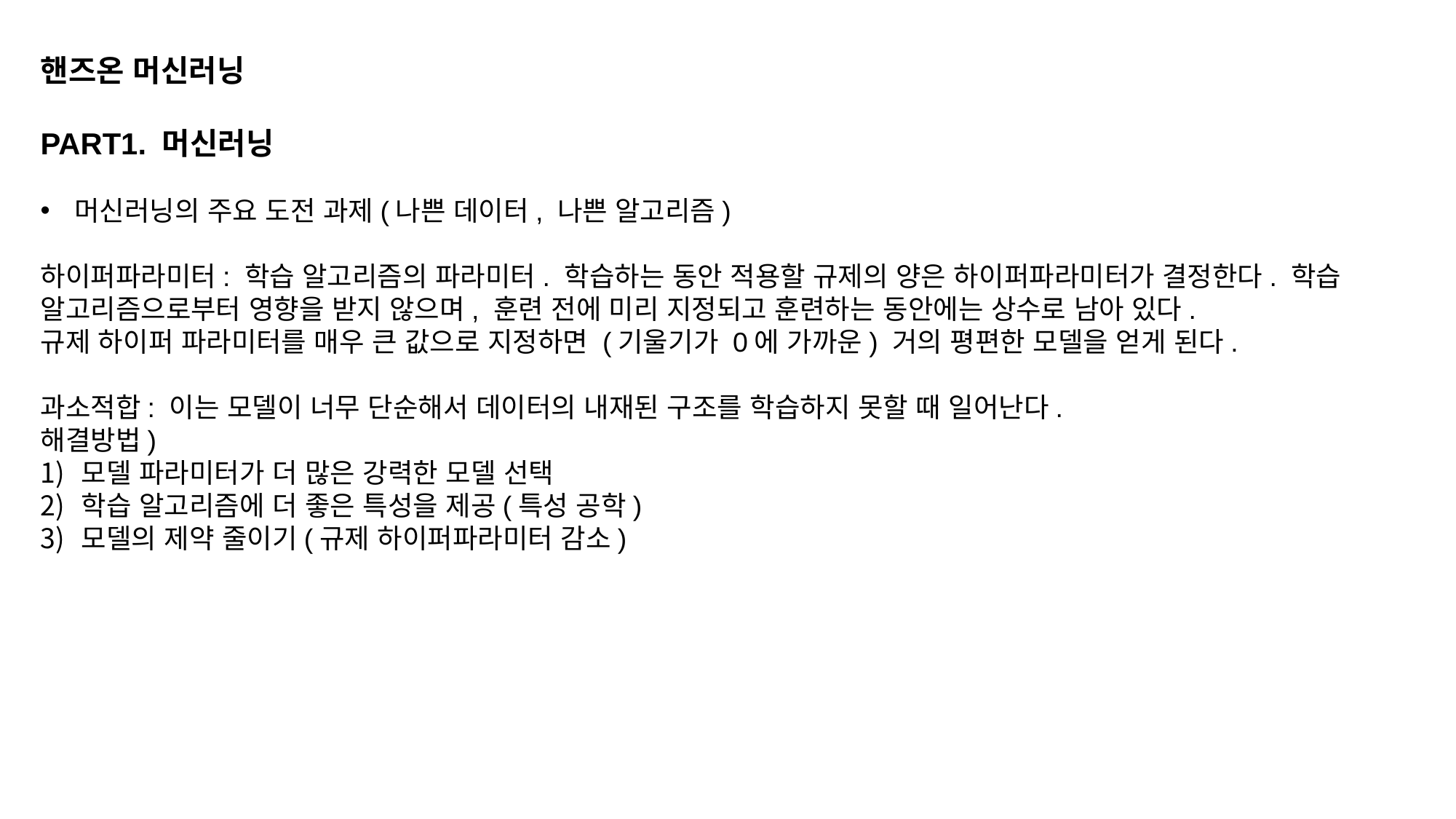

핸즈온 머신러닝

PART1. 머신러닝

머신러닝의 주요 도전 과제(나쁜 데이터, 나쁜 알고리즘)

하이퍼파라미터: 학습 알고리즘의 파라미터. 학습하는 동안 적용할 규제의 양은 하이퍼파라미터가 결정한다. 학습 알고리즘으로부터 영향을 받지 않으며, 훈련 전에 미리 지정되고 훈련하는 동안에는 상수로 남아 있다.
규제 하이퍼 파라미터를 매우 큰 값으로 지정하면 (기울기가 0에 가까운) 거의 평편한 모델을 얻게 된다.

과소적합: 이는 모델이 너무 단순해서 데이터의 내재된 구조를 학습하지 못할 때 일어난다.
해결방법)
모델 파라미터가 더 많은 강력한 모델 선택
학습 알고리즘에 더 좋은 특성을 제공(특성 공학)
모델의 제약 줄이기(규제 하이퍼파라미터 감소)